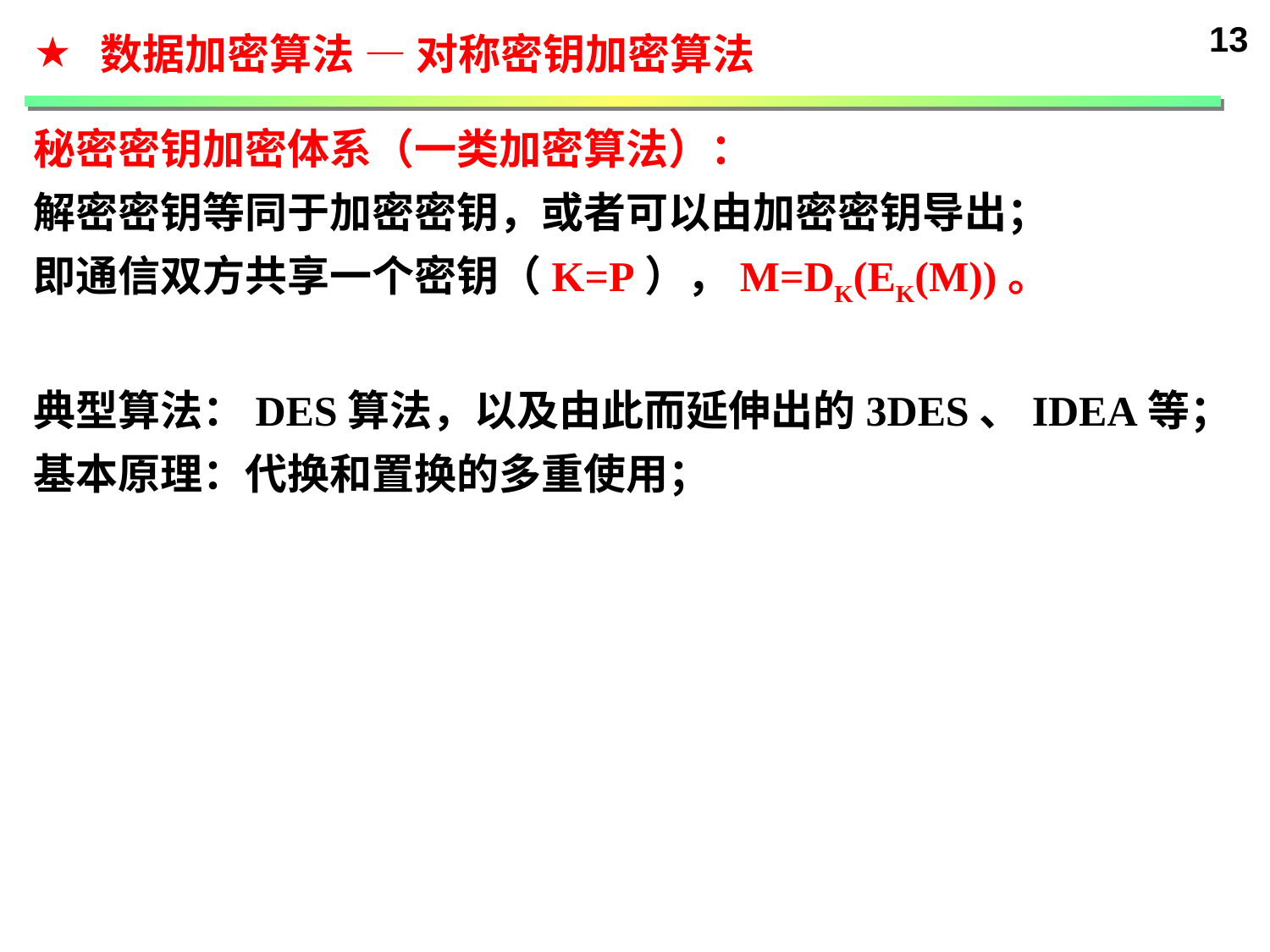

13
  数据加密算法 — 对称密钥加密算法

秘密密钥加密体系（一类加密算法）：
解密密钥等同于加密密钥，或者可以由加密密钥导出；
即通信双方共享一个密钥（K=P），M=DK(EK(M))。

典型算法：DES算法，以及由此而延伸出的3DES、IDEA等；
基本原理：代换和置换的多重使用；